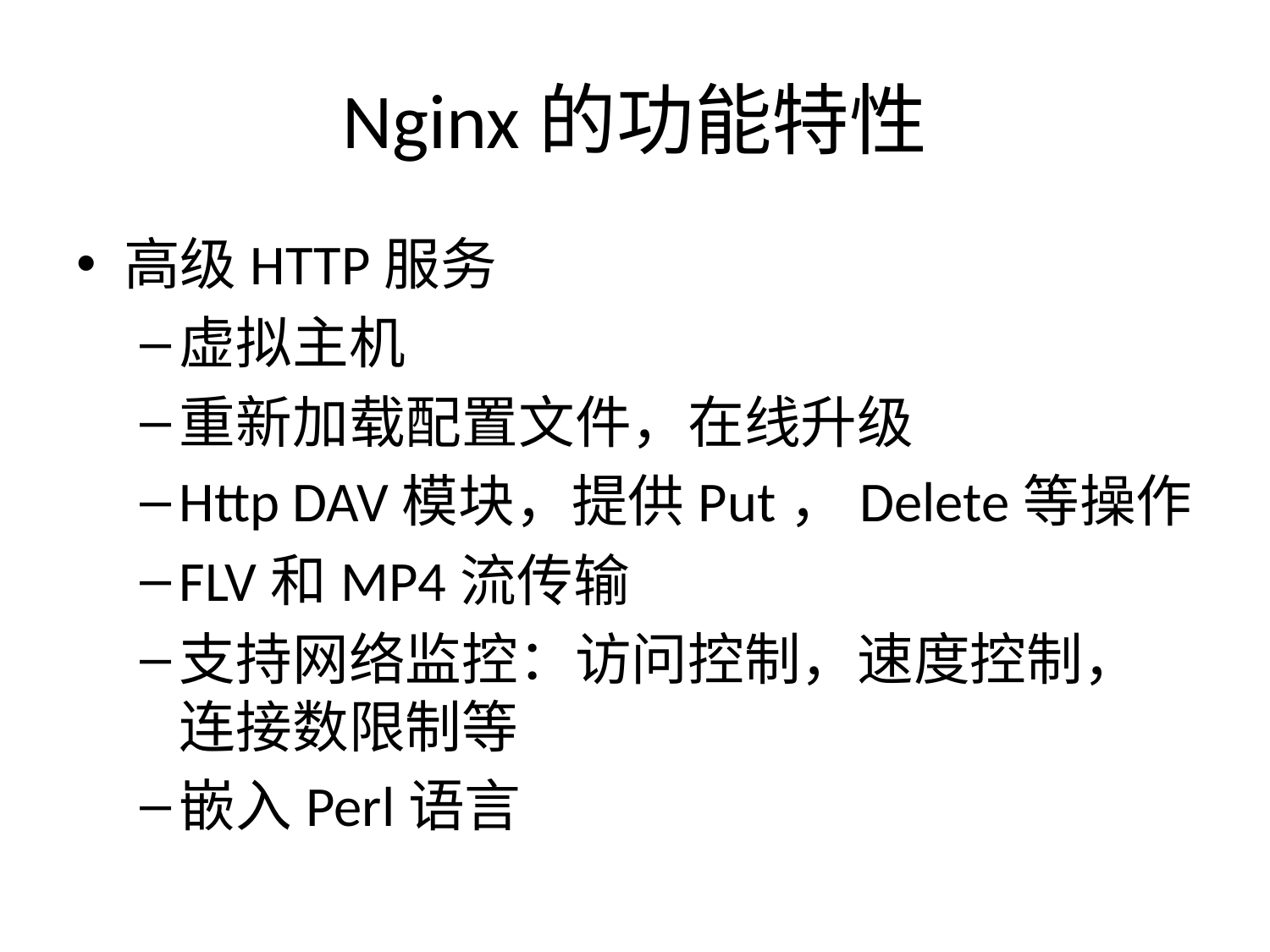

# Nginx的功能特性
高级HTTP服务
虚拟主机
重新加载配置文件，在线升级
Http DAV模块，提供Put，Delete等操作
FLV和MP4流传输
支持网络监控：访问控制，速度控制，连接数限制等
嵌入Perl语言